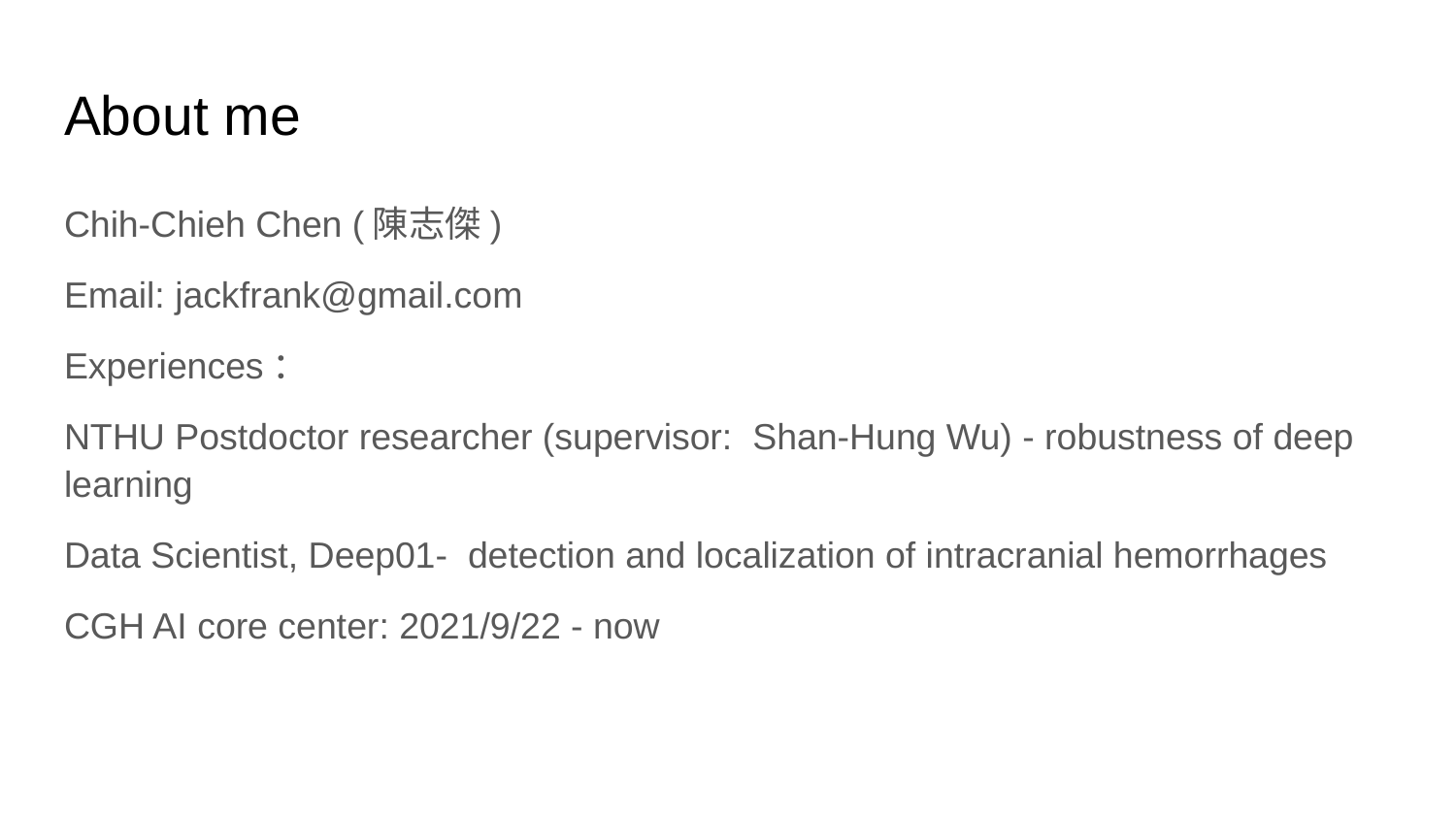

# About me
Chih-Chieh Chen (陳志傑)
Email: jackfrank@gmail.com
Experiences：
NTHU Postdoctor researcher (supervisor:  Shan-Hung Wu) - robustness of deep learning
Data Scientist, Deep01-  detection and localization of intracranial hemorrhages
CGH AI core center: 2021/9/22 - now